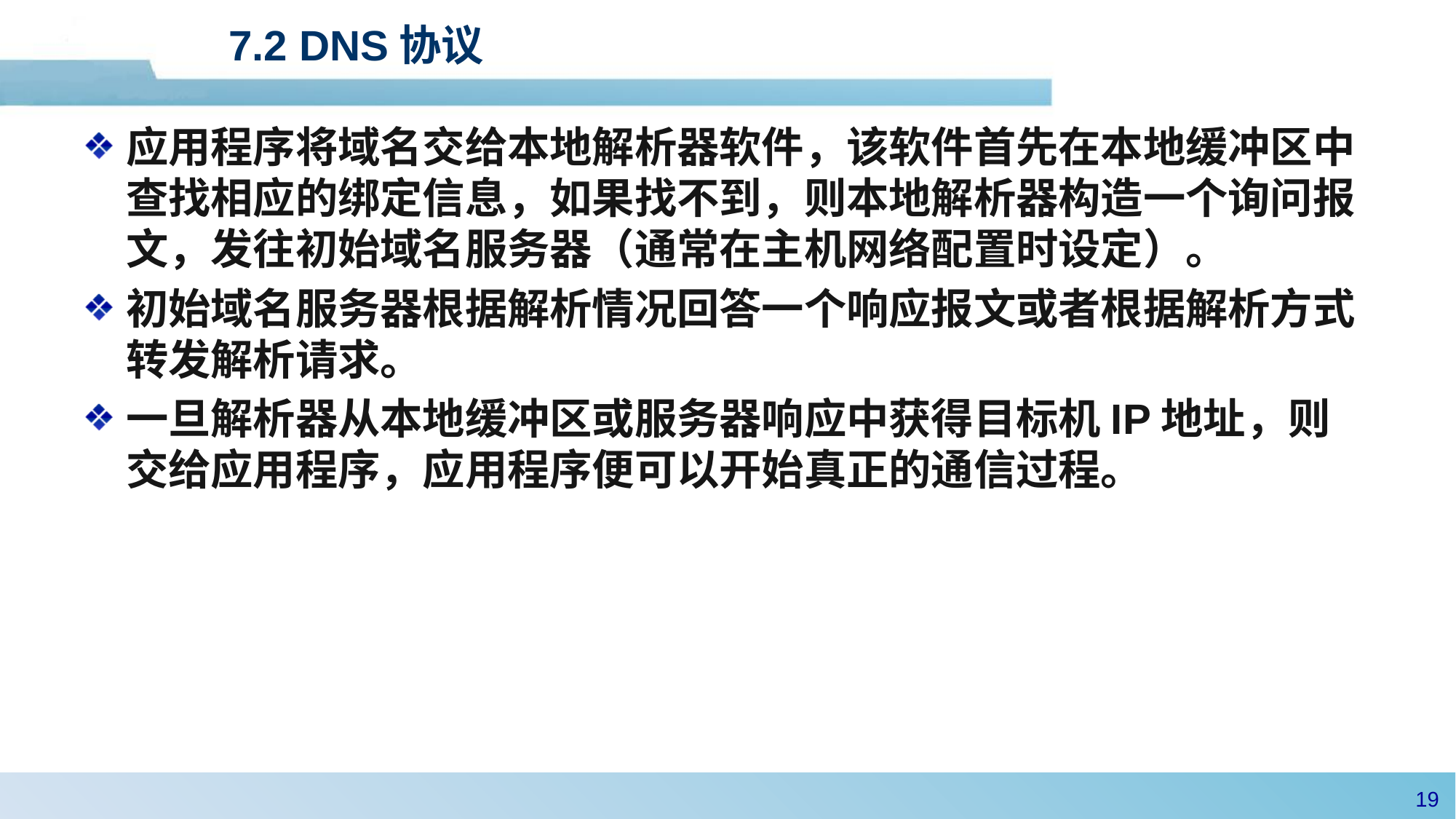

# 7.2 DNS协议
应用程序将域名交给本地解析器软件，该软件首先在本地缓冲区中查找相应的绑定信息，如果找不到，则本地解析器构造一个询问报文，发往初始域名服务器（通常在主机网络配置时设定）。
初始域名服务器根据解析情况回答一个响应报文或者根据解析方式转发解析请求。
一旦解析器从本地缓冲区或服务器响应中获得目标机IP地址，则交给应用程序，应用程序便可以开始真正的通信过程。
19